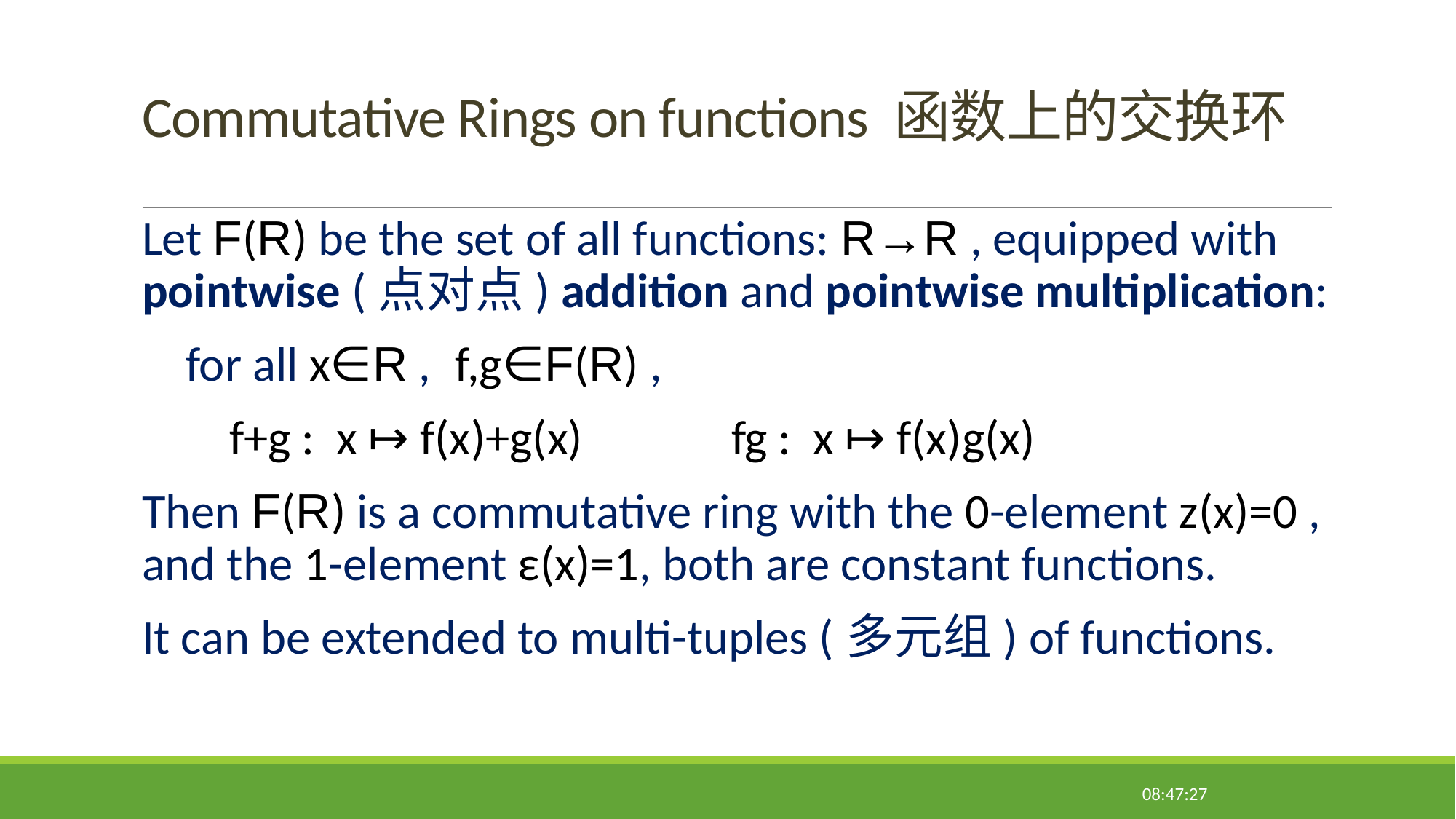

# Commutative Rings on functions 函数上的交换环
Let F(R) be the set of all functions: R→R , equipped with pointwise (点对点) addition and pointwise multiplication:
    for all x∈R ,  f,g∈F(R) ,
        f+g :  x ↦ f(x)+g(x)	    fg :  x ↦ f(x)g(x)
Then F(R) is a commutative ring with the 0-element z(x)=0 , and the 1-element ε(x)=1, both are constant functions.
It can be extended to multi-tuples (多元组) of functions.
08:47:27